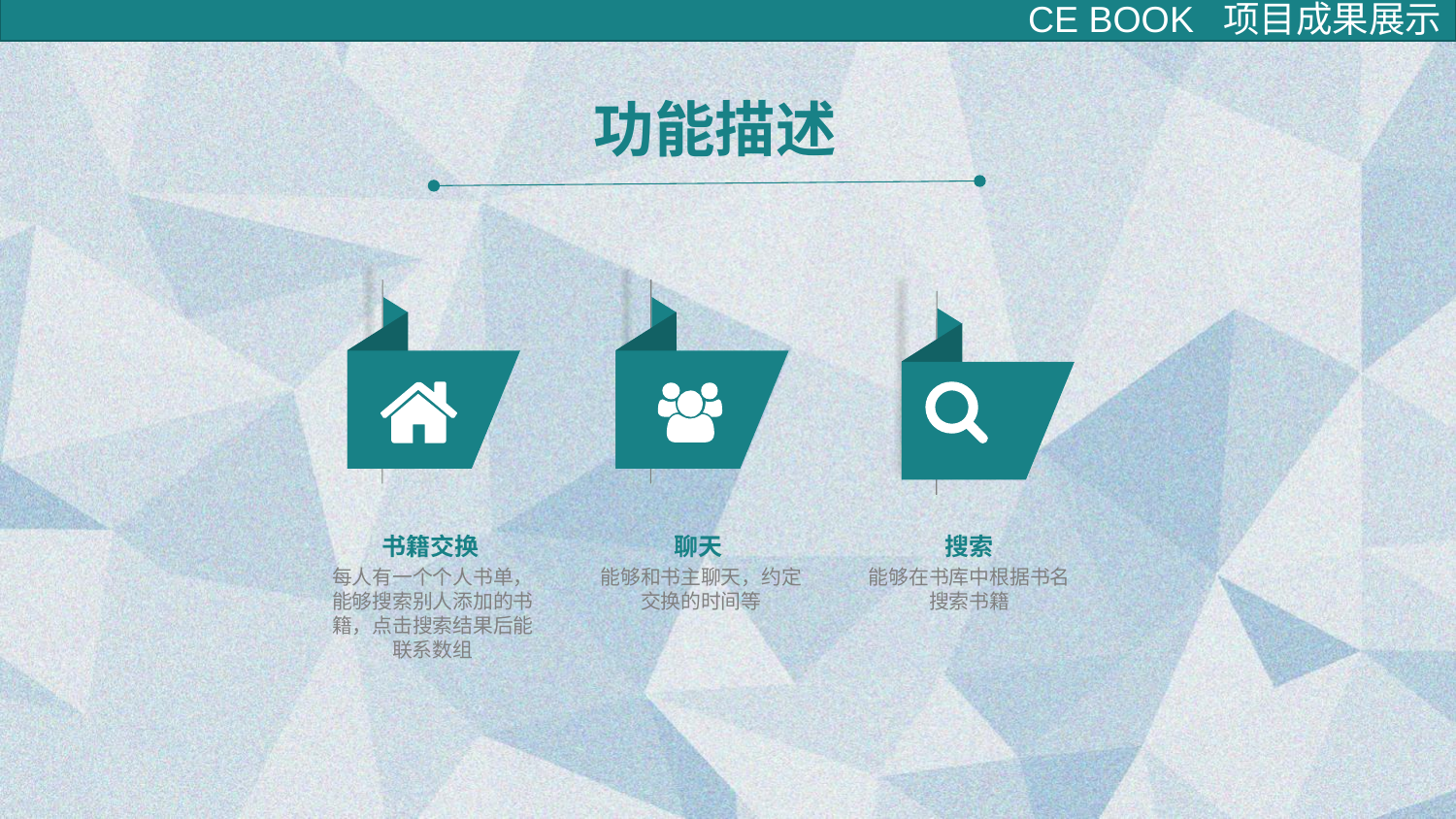

CE BOOK  项目成果展示
功能描述

书籍交换
每人有一个个人书单，能够搜索别人添加的书籍，点击搜索结果后能联系数组
聊天
能够和书主聊天，约定交换的时间等
搜索
能够在书库中根据书名搜索书籍